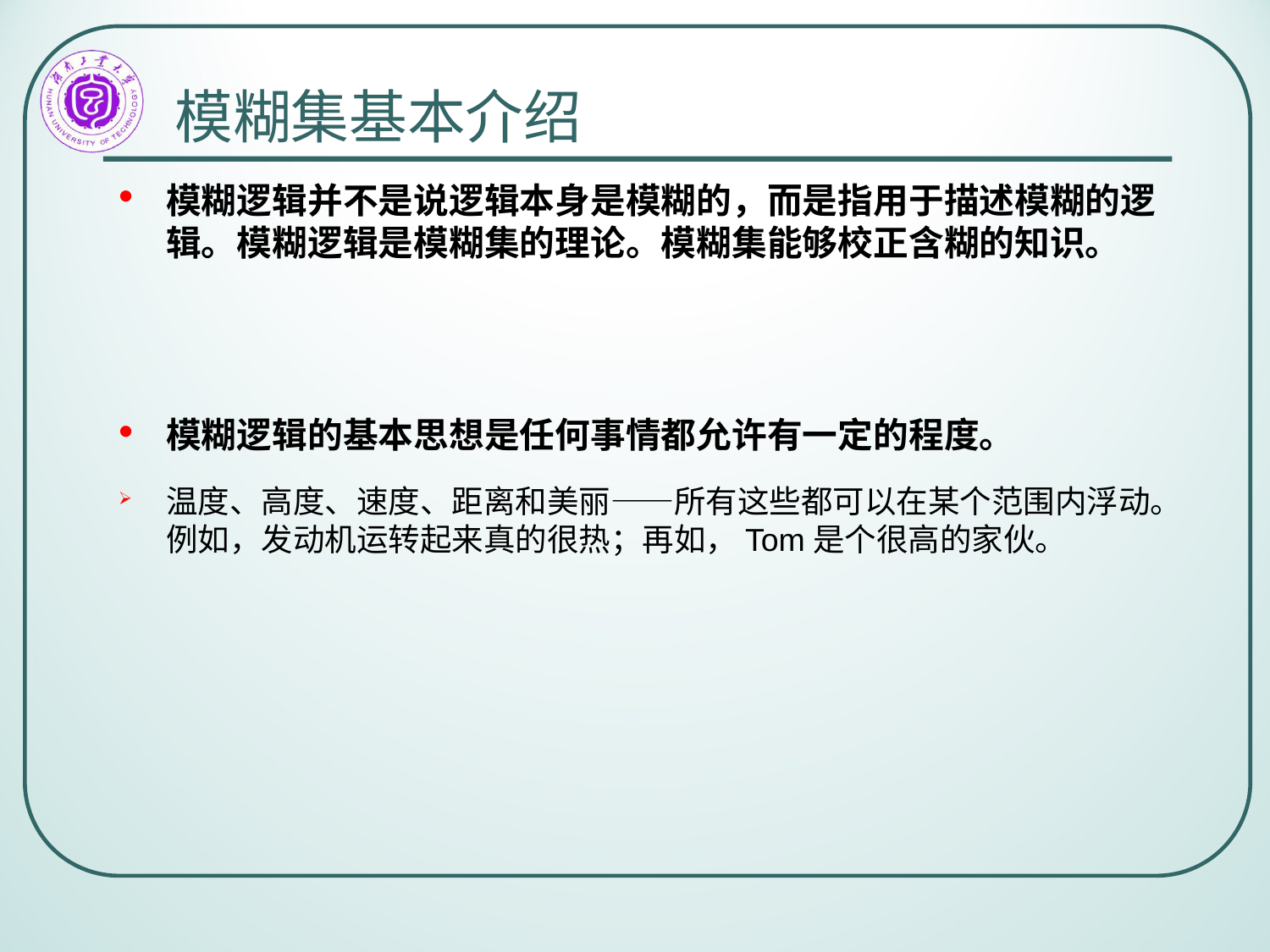

# 模糊集基本介绍
模糊逻辑并不是说逻辑本身是模糊的，而是指用于描述模糊的逻辑。模糊逻辑是模糊集的理论。模糊集能够校正含糊的知识。

模糊逻辑的基本思想是任何事情都允许有一定的程度。

温度、高度、速度、距离和美丽——所有这些都可以在某个范围内浮动。例如，发动机运转起来真的很热；再如，Tom是个很高的家伙。